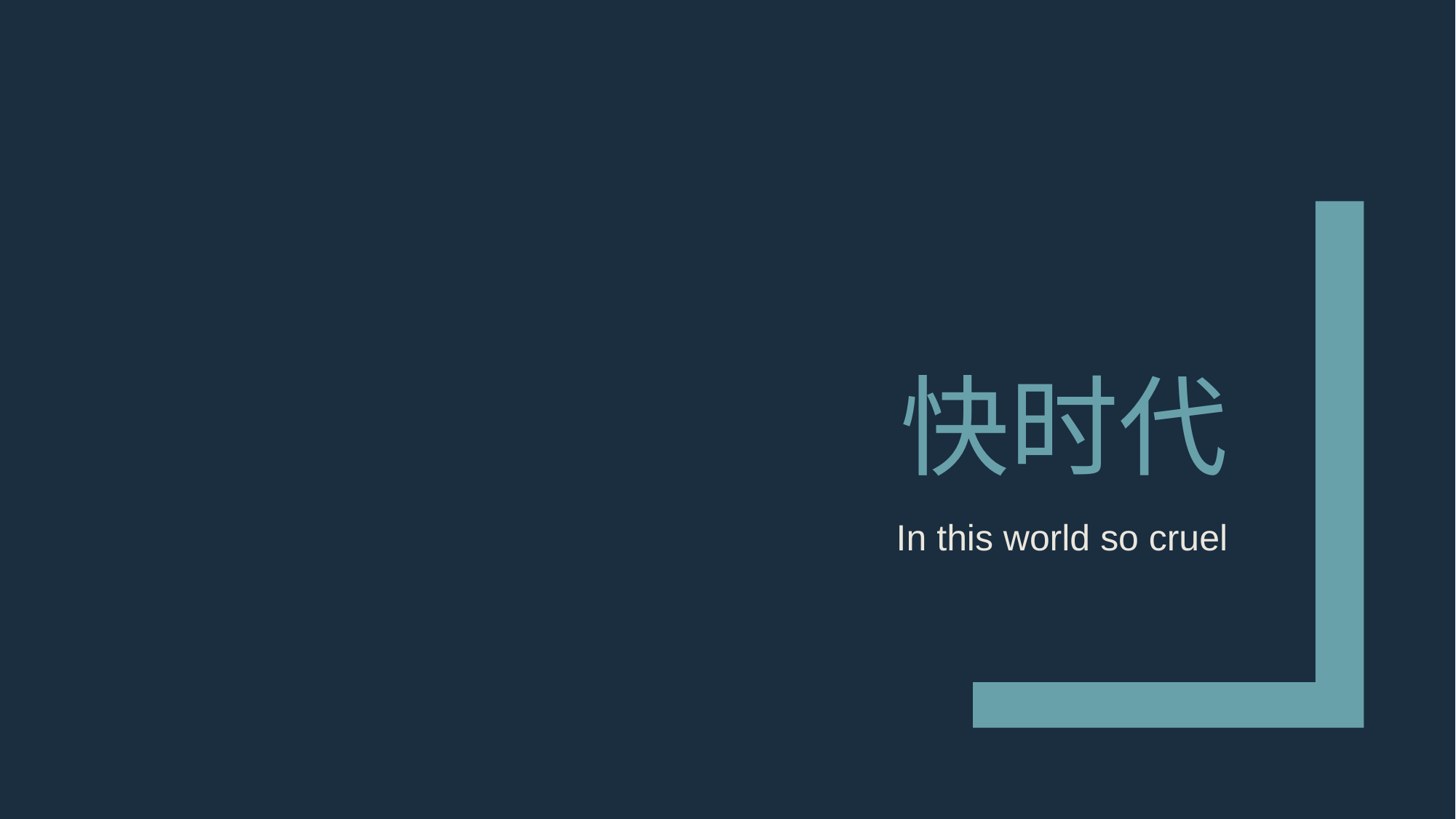

# 快时代
In this world so cruel